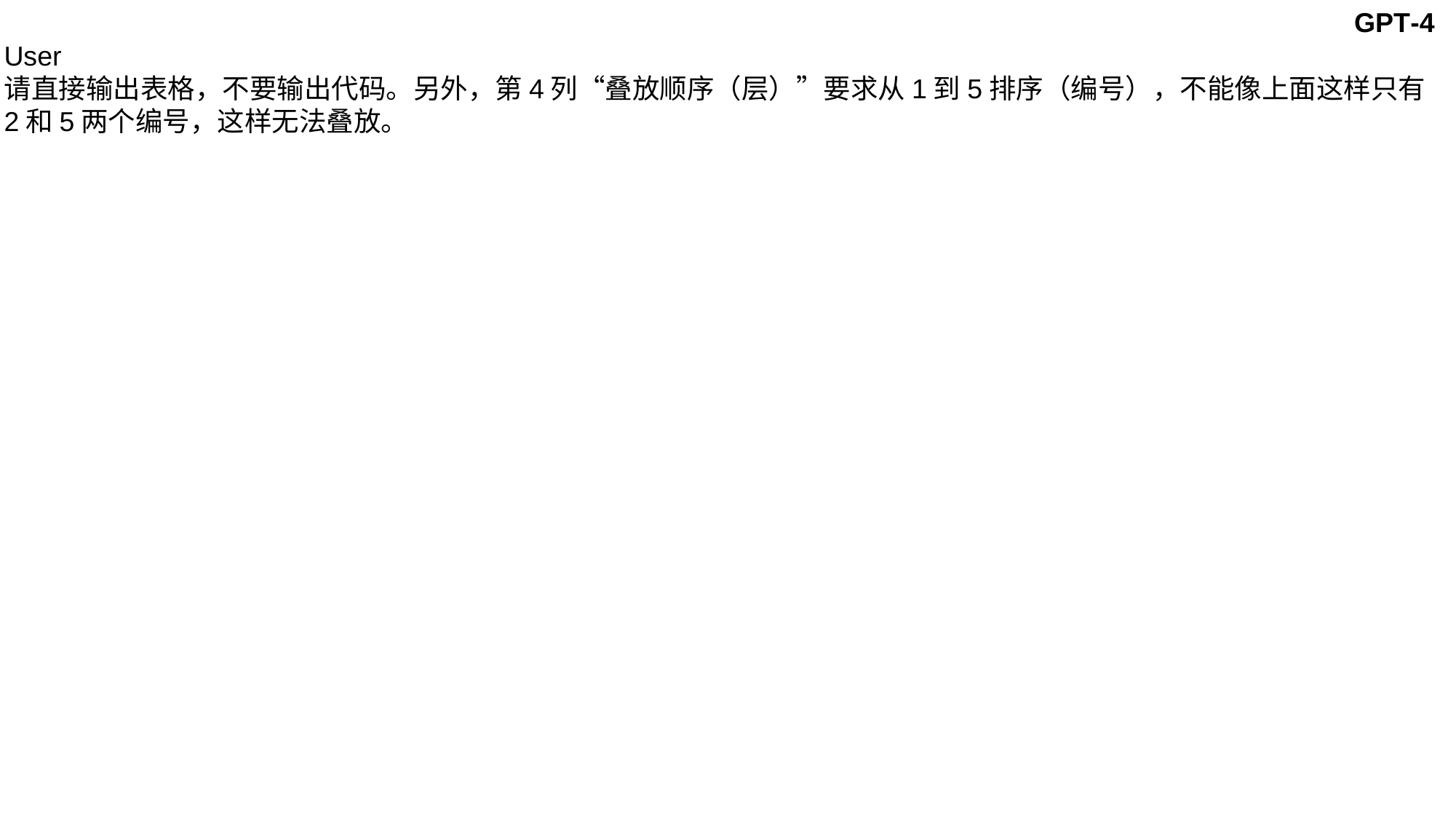

GPT-4
User
请直接输出表格，不要输出代码。另外，第4列“叠放顺序（层）”要求从1到5排序（编号），不能像上面这样只有2和5两个编号，这样无法叠放。